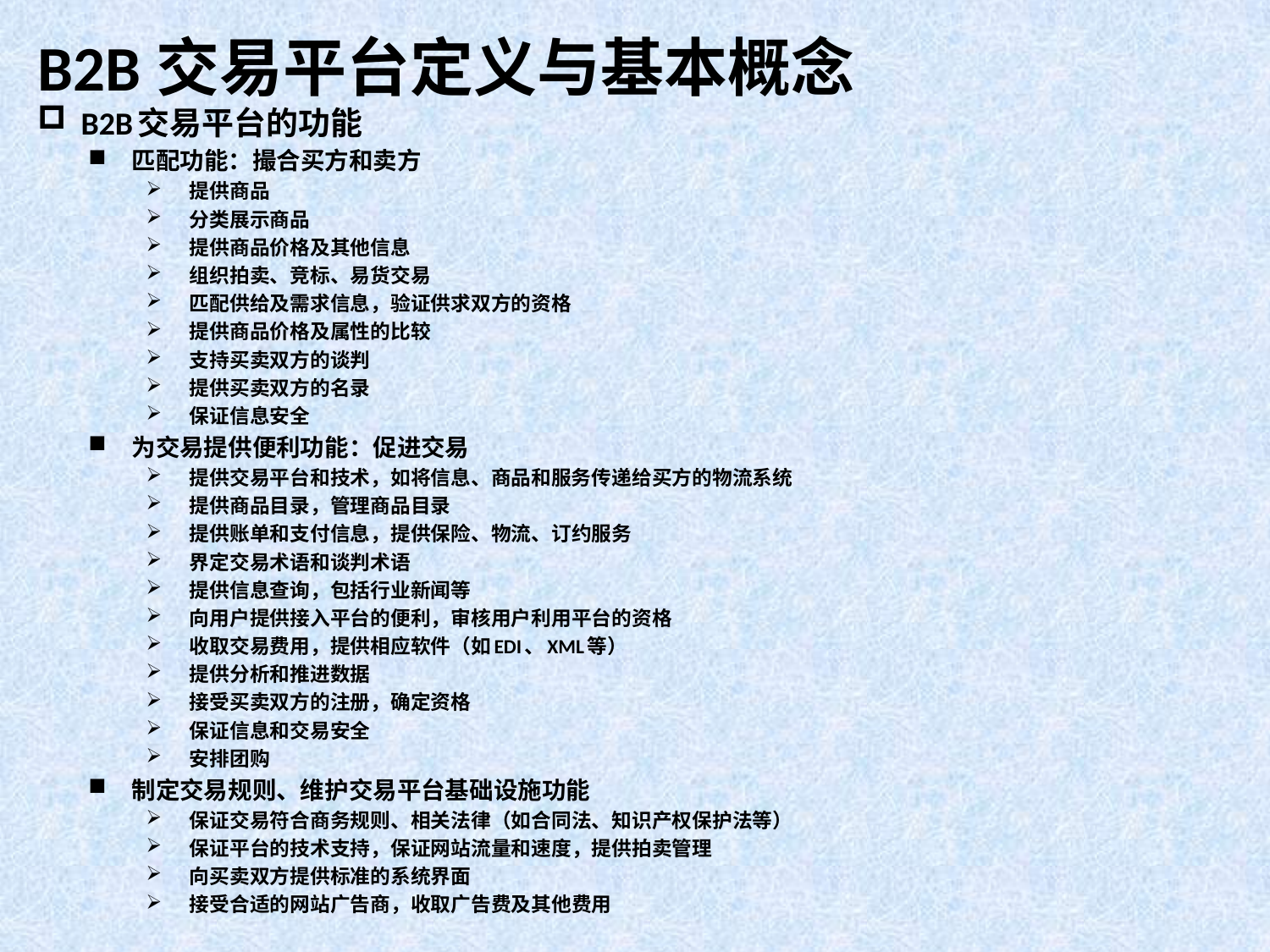

# B2B交易平台定义与基本概念
B2B交易平台的功能
匹配功能：撮合买方和卖方
提供商品
分类展示商品
提供商品价格及其他信息
组织拍卖、竞标、易货交易
匹配供给及需求信息，验证供求双方的资格
提供商品价格及属性的比较
支持买卖双方的谈判
提供买卖双方的名录
保证信息安全
为交易提供便利功能：促进交易
提供交易平台和技术，如将信息、商品和服务传递给买方的物流系统
提供商品目录，管理商品目录
提供账单和支付信息，提供保险、物流、订约服务
界定交易术语和谈判术语
提供信息查询，包括行业新闻等
向用户提供接入平台的便利，审核用户利用平台的资格
收取交易费用，提供相应软件（如EDI、XML等）
提供分析和推进数据
接受买卖双方的注册，确定资格
保证信息和交易安全
安排团购
制定交易规则、维护交易平台基础设施功能
保证交易符合商务规则、相关法律（如合同法、知识产权保护法等）
保证平台的技术支持，保证网站流量和速度，提供拍卖管理
向买卖双方提供标准的系统界面
接受合适的网站广告商，收取广告费及其他费用